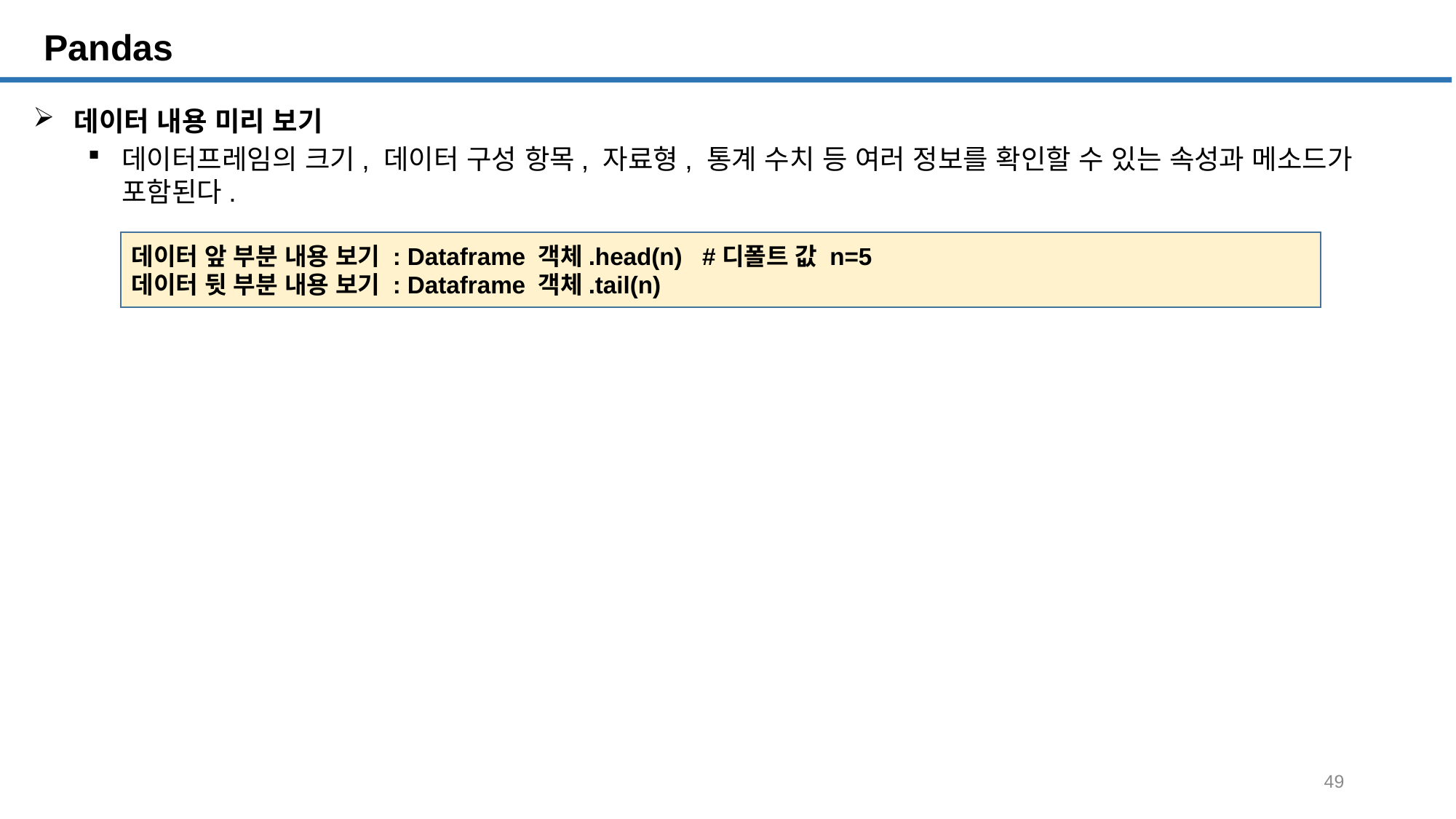

SQL 튜닝 개요
# Pandas

데이터 내용 미리 보기
데이터프레임의 크기, 데이터 구성 항목, 자료형, 통계 수치 등 여러 정보를 확인할 수 있는 속성과 메소드가 포함된다.

데이터 앞 부분 내용 보기 : Dataframe 객체.head(n)   #디폴트 값 n=5
데이터 뒷 부분 내용 보기 : Dataframe 객체.tail(n)
49